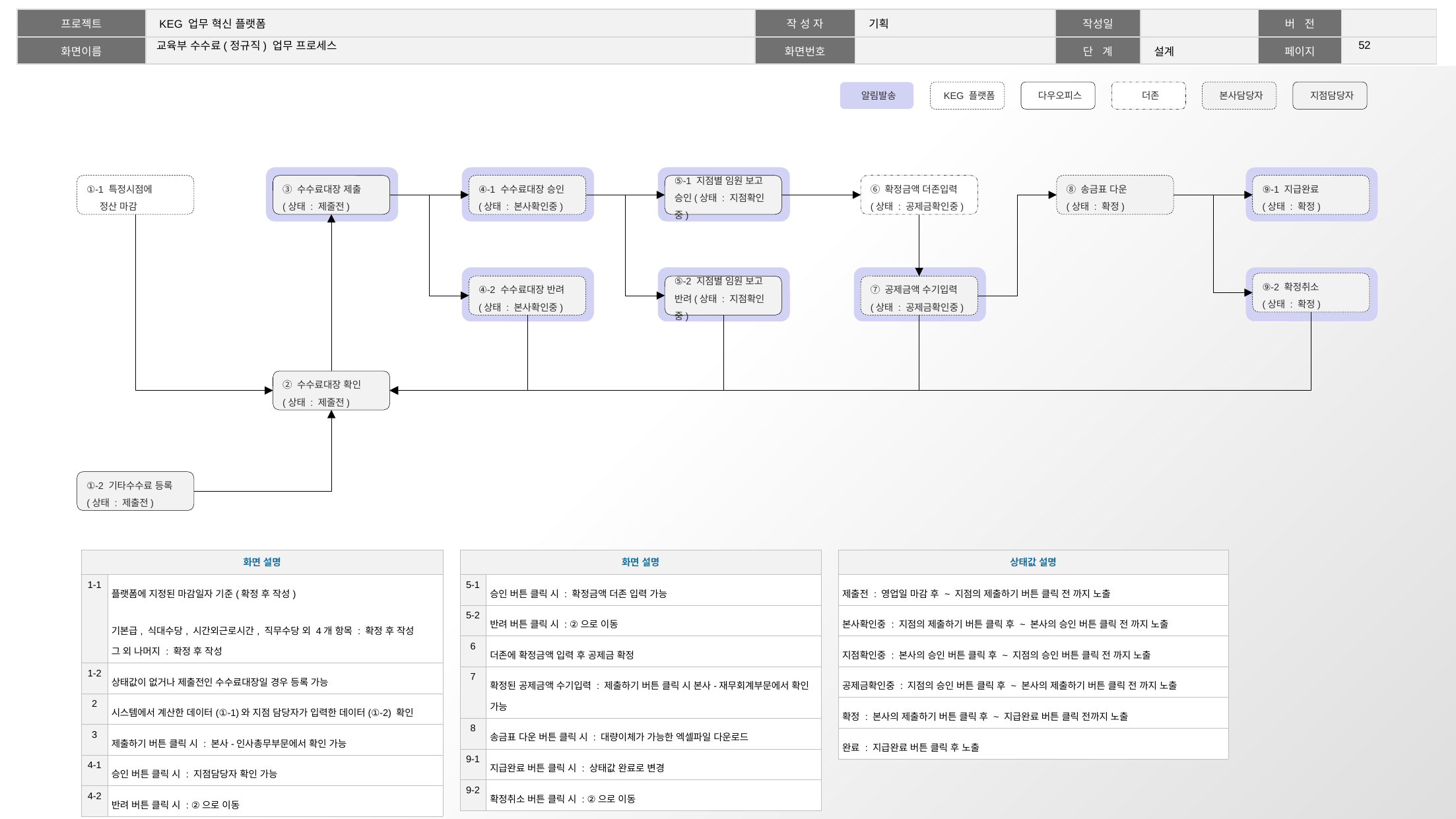

52

# 교육부 수수료(정규직) 업무 프로세스
알림발송
KEG 플랫폼
다우오피스
더존
본사담당자
지점담당자

①-1 특정시점에
    정산 마감
③ 수수료대장 제출
(상태 : 제줄전)
④-1 수수료대장 승인
(상태 : 본사확인중)
⑤-1 지점별 임원 보고 승인(상태 : 지점확인중)
⑥ 확정금액 더존입력
(상태 : 공제금확인중)
⑧ 송금표 다운
(상태 : 확정)
⑨-1 지급완료
(상태 : 확정)

⑨-2 확정취소
(상태 : 확정)
④-2 수수료대장 반려
(상태 : 본사확인중)
⑤-2 지점별 임원 보고 반려(상태 : 지점확인중)
⑦ 공제금액 수기입력
(상태 : 공제금확인중)
② 수수료대장 확인
(상태 : 제줄전)
①-2 기타수수료 등록
(상태 : 제출전)
| 화면 설명 |  |
| --- | --- |
| 1-1 | 플랫폼에 지정된 마감일자 기준(확정 후 작성) 기본급, 식대수당, 시간외근로시간, 직무수당 외 4개 항목 : 확정 후 작성 그 외 나머지 : 확정 후 작성 |
| 1-2 | 상태값이 없거나 제출전인 수수료대장일 경우 등록 가능 |
| 2 | 시스템에서 계산한 데이터(①-1)와 지점 담당자가 입력한 데이터(①-2) 확인 |
| 3 | 제출하기 버튼 클릭 시 : 본사-인사총무부문에서 확인 가능 |
| 4-1 | 승인 버튼 클릭 시 : 지점담당자 확인 가능 |
| 4-2 | 반려 버튼 클릭 시 : ②으로 이동 |
| 화면 설명 |  |
| --- | --- |
| 5-1 | 승인 버튼 클릭 시 : 확정금액 더존 입력 가능 |
| 5-2 | 반려 버튼 클릭 시 : ②으로 이동 |
| 6 | 더존에 확정금액 입력 후 공제금 확정 |
| 7 | 확정된 공제금액 수기입력 : 제출하기 버튼 클릭 시 본사-재무회계부문에서 확인 가능 |
| 8 | 송금표 다운 버튼 클릭 시 : 대량이체가 가능한 엑셀파일 다운로드 |
| 9-1 | 지급완료 버튼 클릭 시 : 상태값 완료로 변경 |
| 9-2 | 확정취소 버튼 클릭 시 : ②으로 이동 |
| 상태값 설명 |
| --- |
| 제출전 : 영업일 마감 후 ~ 지점의 제출하기 버튼 클릭 전 까지 노출 |
| 본사확인중 : 지점의 제출하기 버튼 클릭 후 ~ 본사의 승인 버튼 클릭 전 까지 노출 |
| 지점확인중 : 본사의 승인 버튼 클릭 후 ~ 지점의 승인 버튼 클릭 전 까지 노출 |
| 공제금확인중 : 지점의 승인 버튼 클릭 후 ~ 본사의 제출하기 버튼 클릭 전 까지 노출 |
| 확정 : 본사의 제출하기 버튼 클릭 후 ~ 지급완료 버튼 클릭 전까지 노출 |
| 완료 : 지급완료 버튼 클릭 후 노출 |